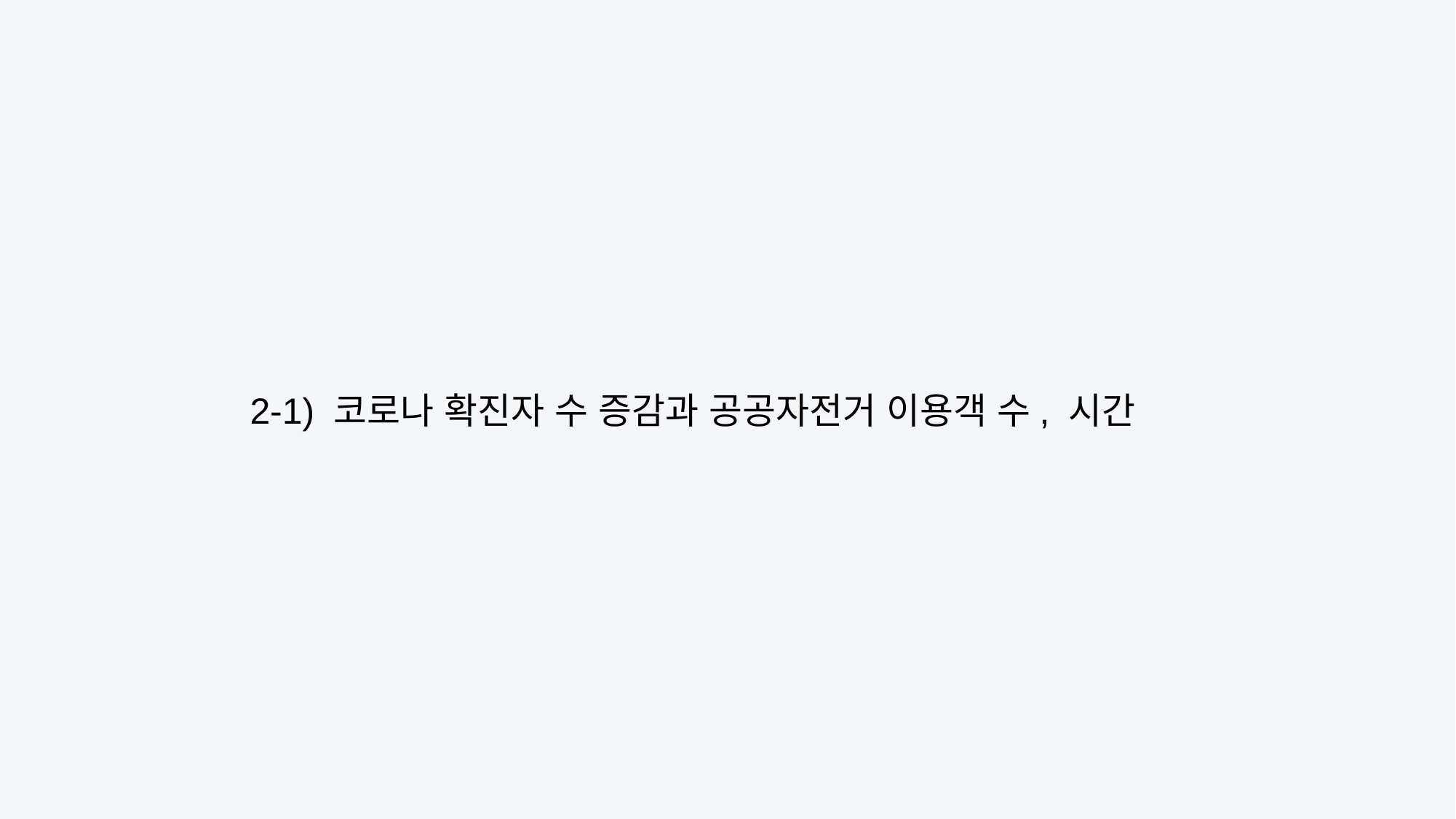

2-1) 코로나 확진자 수 증감과 공공자전거 이용객 수, 시간